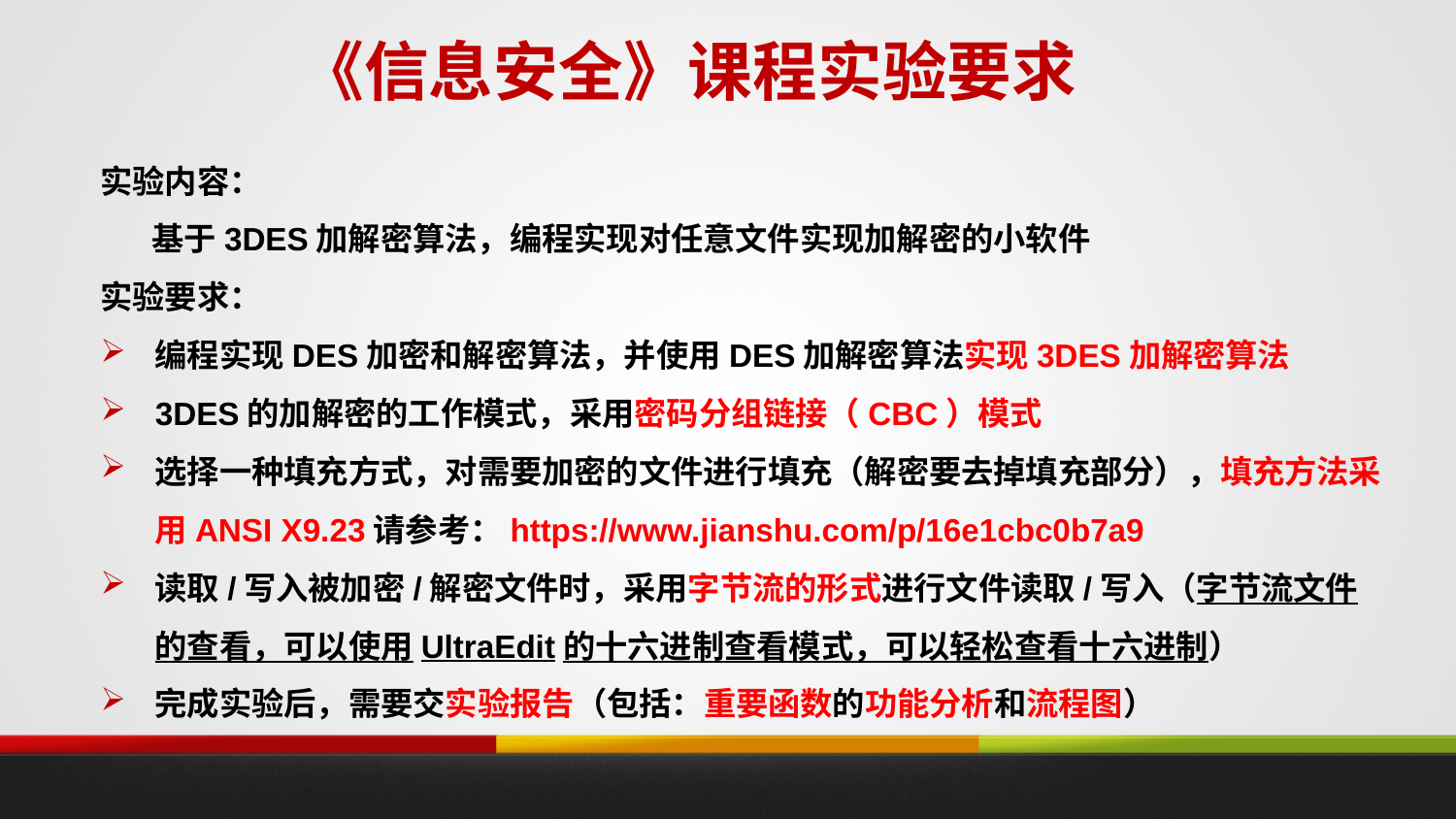

《信息安全》课程实验要求
实验内容：
      基于3DES加解密算法，编程实现对任意文件实现加解密的小软件
实验要求：
编程实现DES加密和解密算法，并使用DES加解密算法实现3DES加解密算法
3DES的加解密的工作模式，采用密码分组链接（CBC）模式
选择一种填充方式，对需要加密的文件进行填充（解密要去掉填充部分），填充方法采用ANSI X9.23请参考：https://www.jianshu.com/p/16e1cbc0b7a9
读取/写入被加密/解密文件时，采用字节流的形式进行文件读取/写入（字节流文件的查看，可以使用UltraEdit的十六进制查看模式，可以轻松查看十六进制）
完成实验后，需要交实验报告（包括：重要函数的功能分析和流程图）